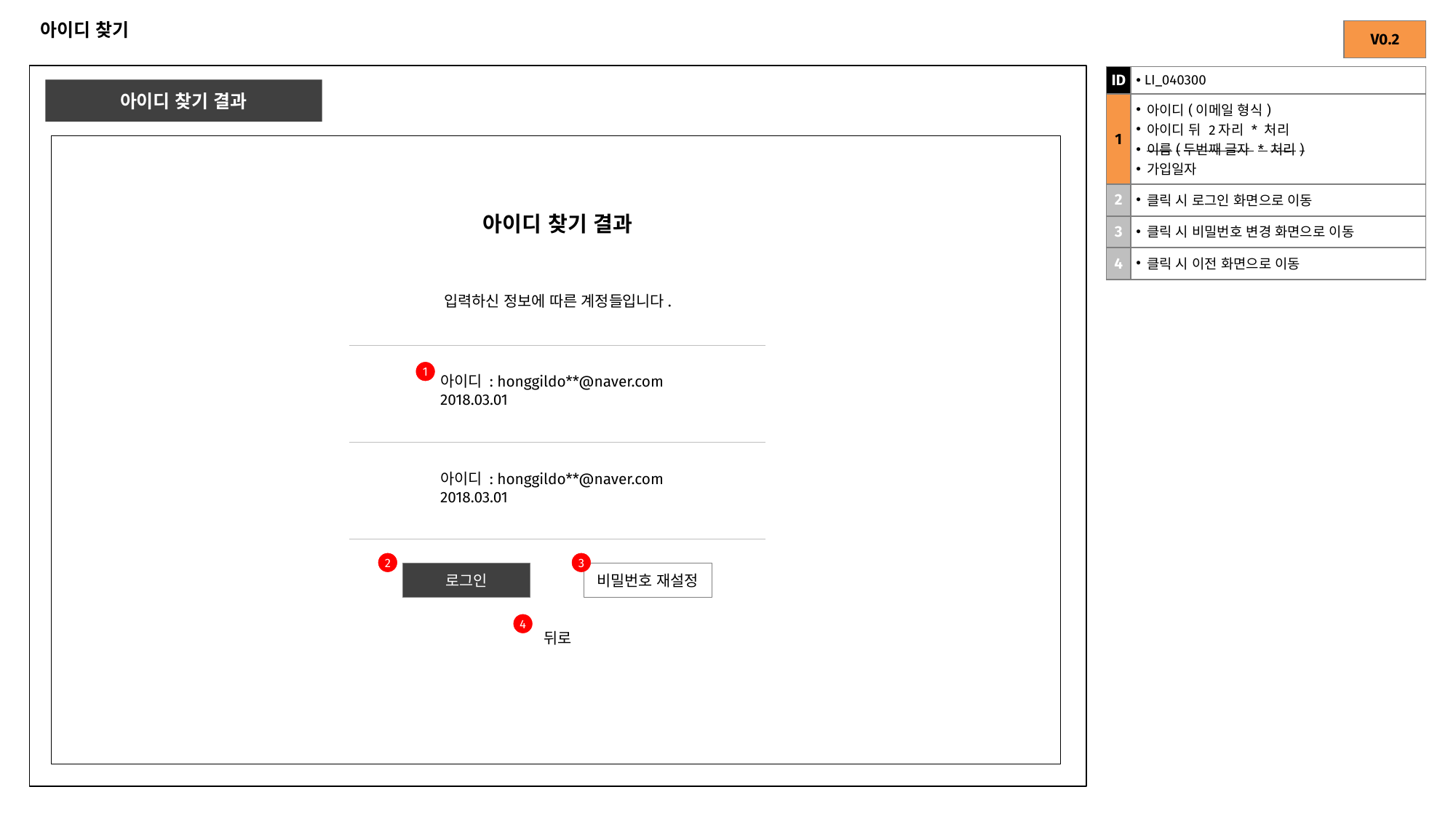

# 아이디 찾기
| V0.2 |
| --- |

| ID | LI\_040300 |
| --- | --- |
| 1 | 아이디(이메일 형식) 아이디 뒤 2자리 \* 처리 이름(두번째 글자 \* 처리) 가입일자 |
| 2 | 클릭 시 로그인 화면으로 이동 |
| 3 | 클릭 시 비밀번호 변경 화면으로 이동 |
| 4 | 클릭 시 이전 화면으로 이동 |
아이디 찾기 결과

아이디 찾기 결과
입력하신 정보에 따른 계정들입니다.
1
아이디 : honggildo**@naver.com
2018.03.01
아이디 : honggildo**@naver.com
2018.03.01
2
3
로그인
비밀번호 재설정
4
뒤로